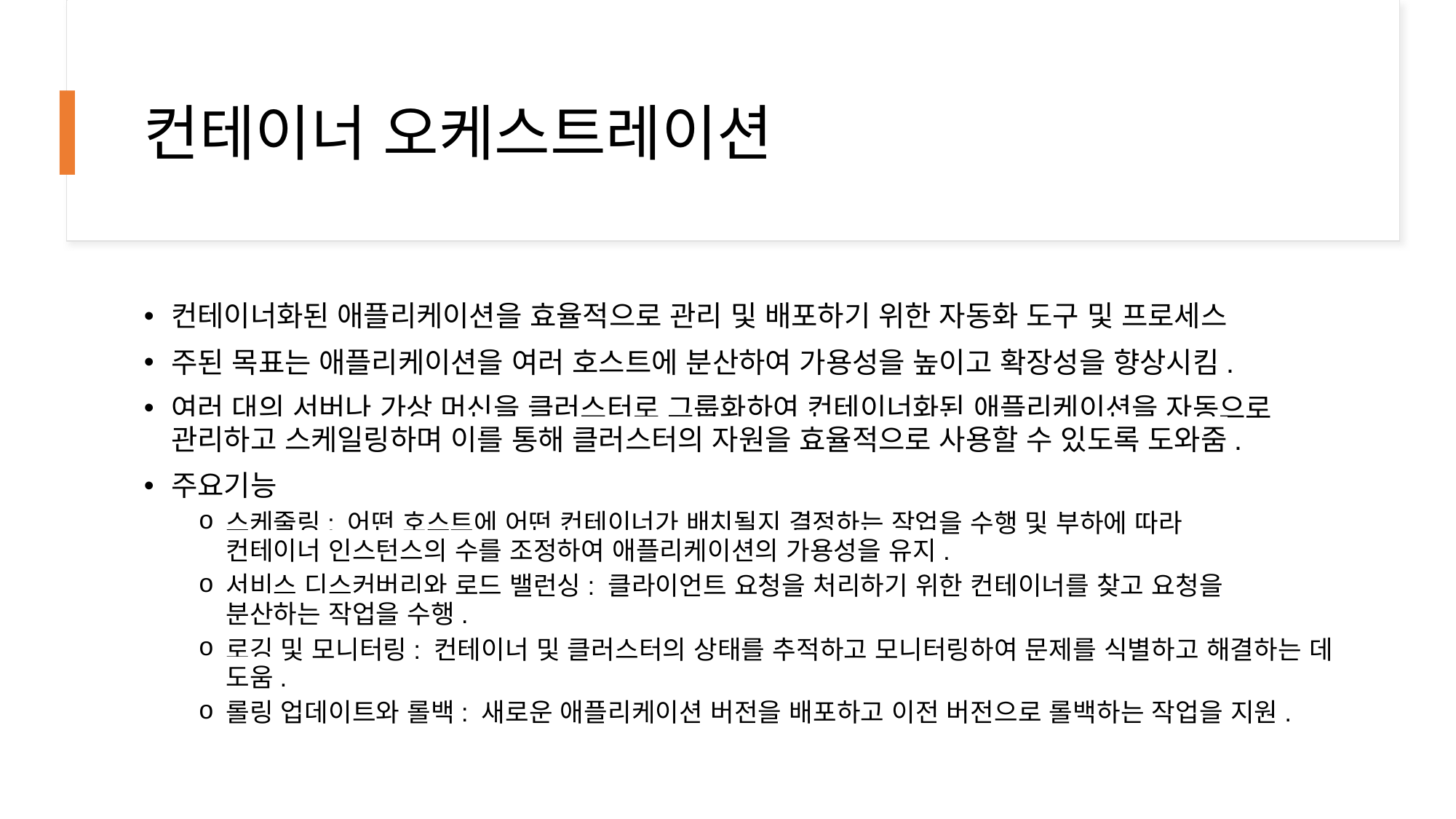

# 컨테이너 오케스트레이션

컨테이너화된 애플리케이션을 효율적으로 관리 및 배포하기 위한 자동화 도구 및 프로세스
주된 목표는 애플리케이션을 여러 호스트에 분산하여 가용성을 높이고 확장성을 향상시킴.
여러 대의 서버나 가상 머신을 클러스터로 그룹화하여 컨테이너화된 애플리케이션을 자동으로 관리하고 스케일링하며 이를 통해 클러스터의 자원을 효율적으로 사용할 수 있도록 도와줌.
주요기능
스케줄링: 어떤 호스트에 어떤 컨테이너가 배치될지 결정하는 작업을 수행 및 부하에 따라
컨테이너 인스턴스의 수를 조정하여 애플리케이션의 가용성을 유지.
서비스 디스커버리와 로드 밸런싱: 클라이언트 요청을 처리하기 위한 컨테이너를 찾고 요청을
분산하는 작업을 수행.
로깅 및 모니터링: 컨테이너 및 클러스터의 상태를 추적하고 모니터링하여 문제를 식별하고 해결하는 데 도움.
롤링 업데이트와 롤백: 새로운 애플리케이션 버전을 배포하고 이전 버전으로 롤백하는 작업을 지원.